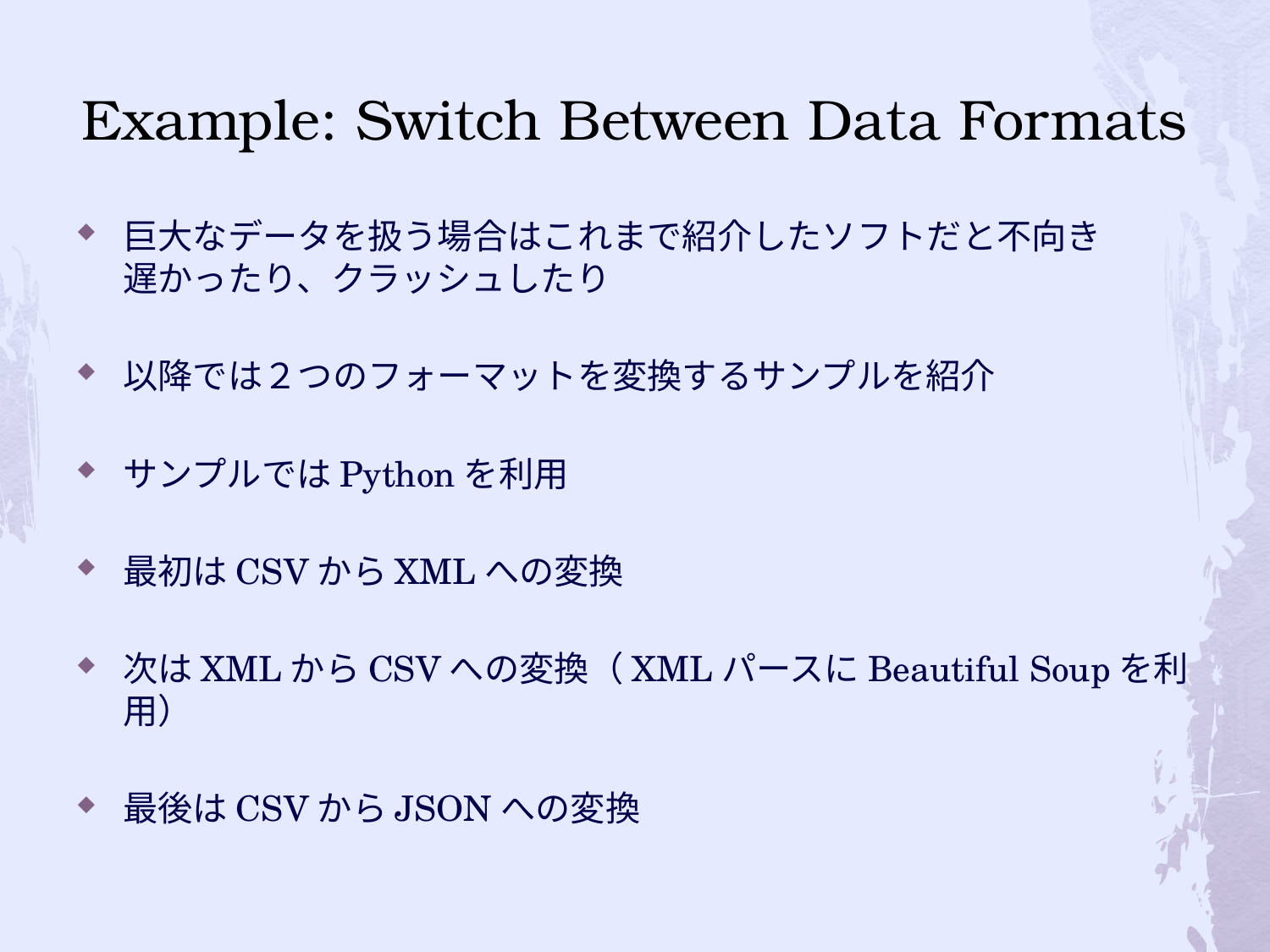

# Example: Switch Between Data Formats
巨大なデータを扱う場合はこれまで紹介したソフトだと不向き
遅かったり、クラッシュしたり

以降では２つのフォーマットを変換するサンプルを紹介

サンプルではPythonを利用

最初はCSVからXMLへの変換

次はXMLからCSVへの変換（XMLパースにBeautiful Soupを利用）

最後はCSVからJSONへの変換